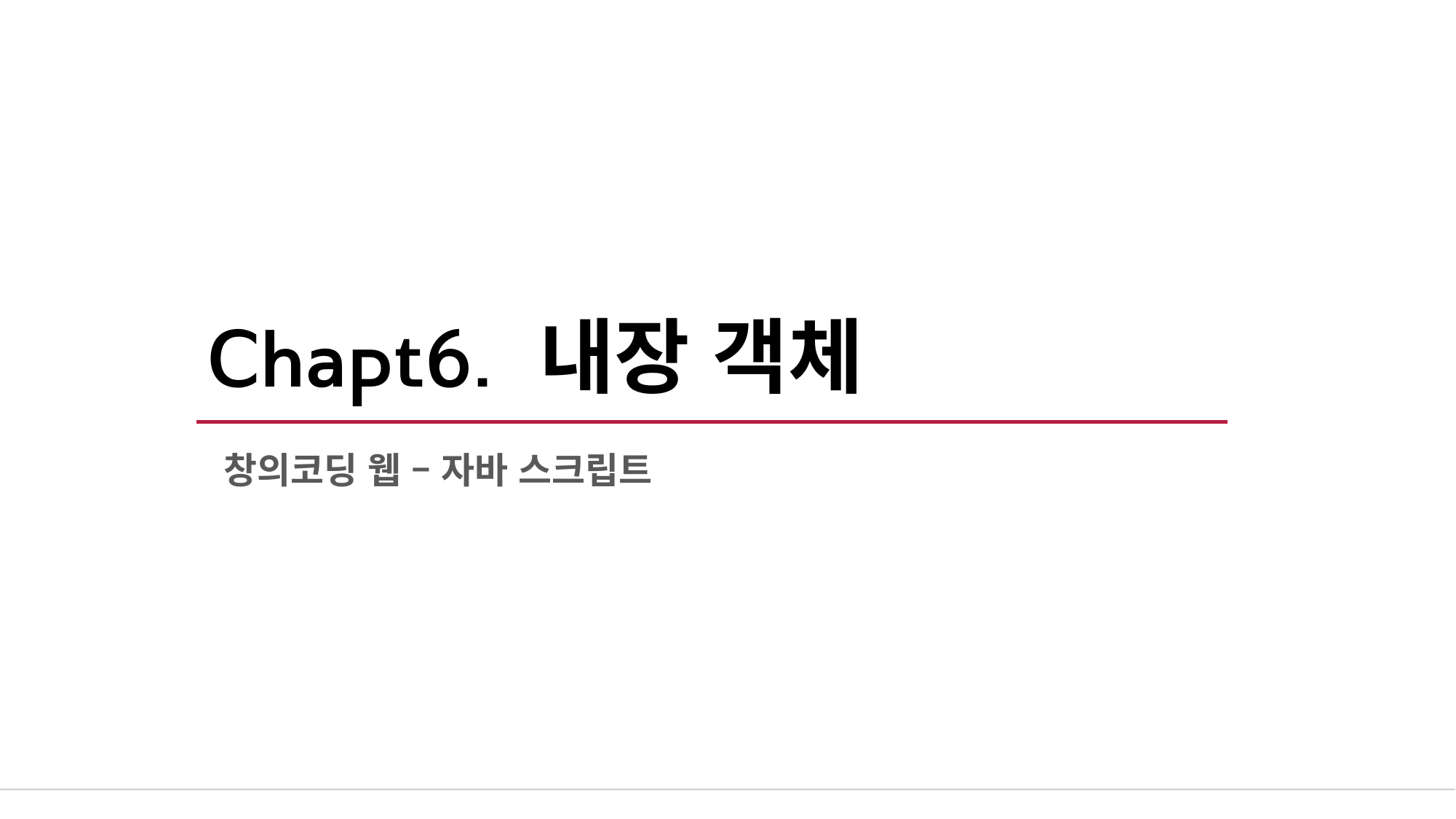

# Chapt6. 내장 객체
창의코딩 웹 – 자바 스크립트